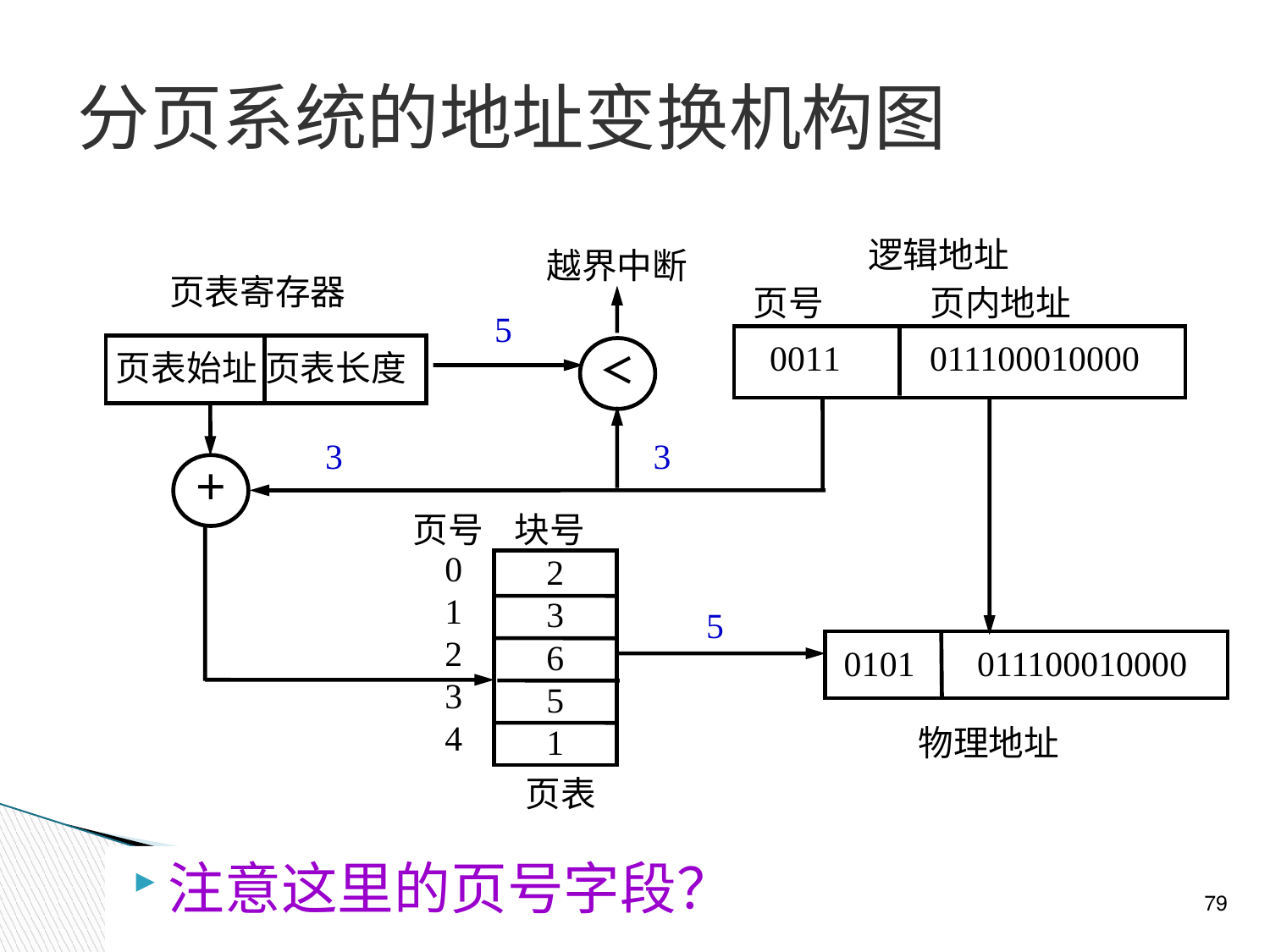

# 分页系统的地址变换机构图
逻辑地址
越界中断
页表寄存器
页号
页内地址

5
    0011          011100010000

页表始址 页表长度

＜

3
3
＋

页号    块号

0
1
2
3
4
2
3
6
5
1

5
 0101       011100010000

物理地址

页表
注意这里的页号字段？